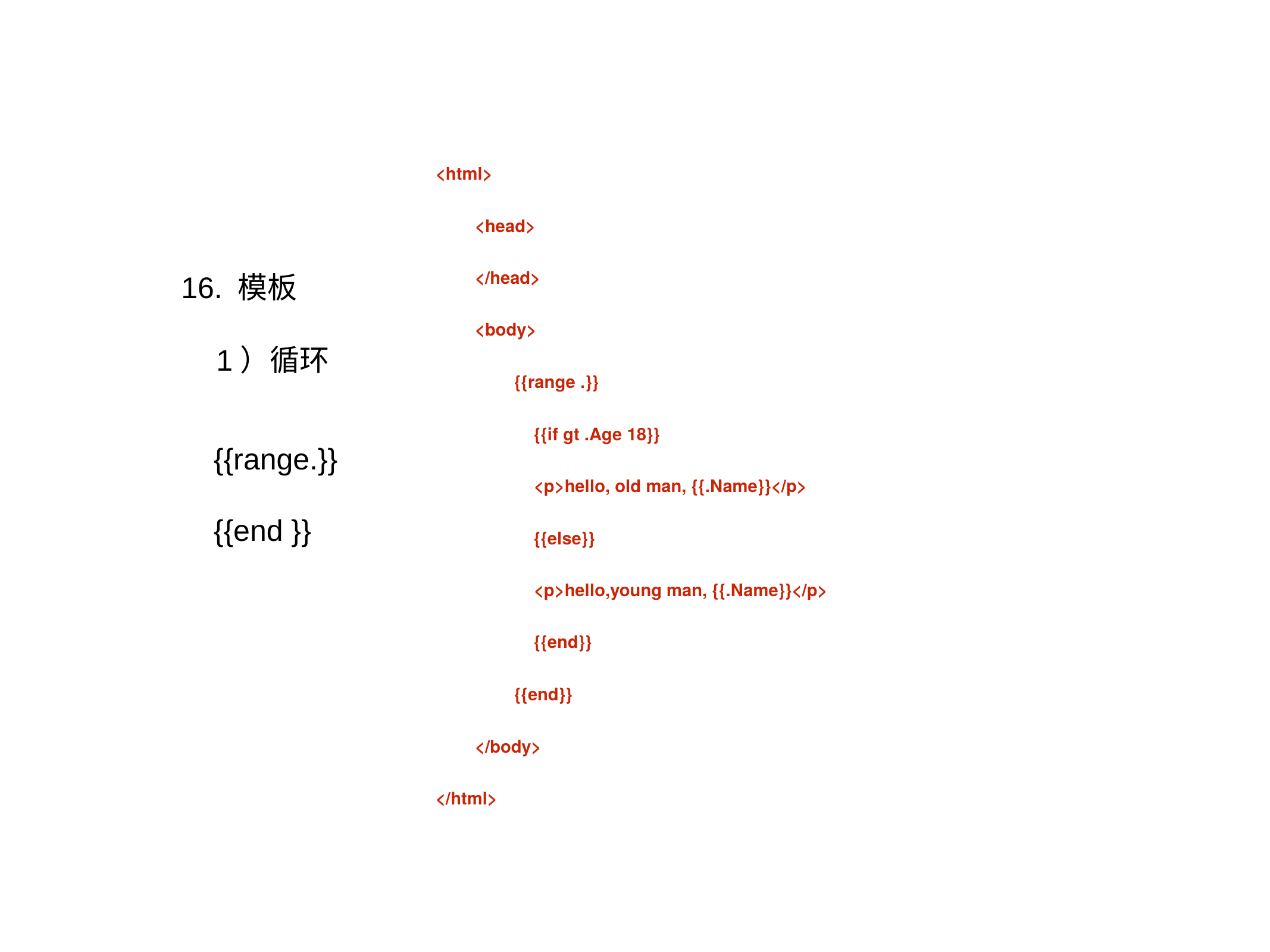

<html>
        <head>
        </head>
        <body>
                {{range .}}
                    {{if gt .Age 18}}
                    <p>hello, old man, {{.Name}}</p>
                    {{else}}
                    <p>hello,young man, {{.Name}}</p>
                    {{end}}
                {{end}}
        </body>
</html>
16. 模板
1）循环

{{range.}}

{{end }}